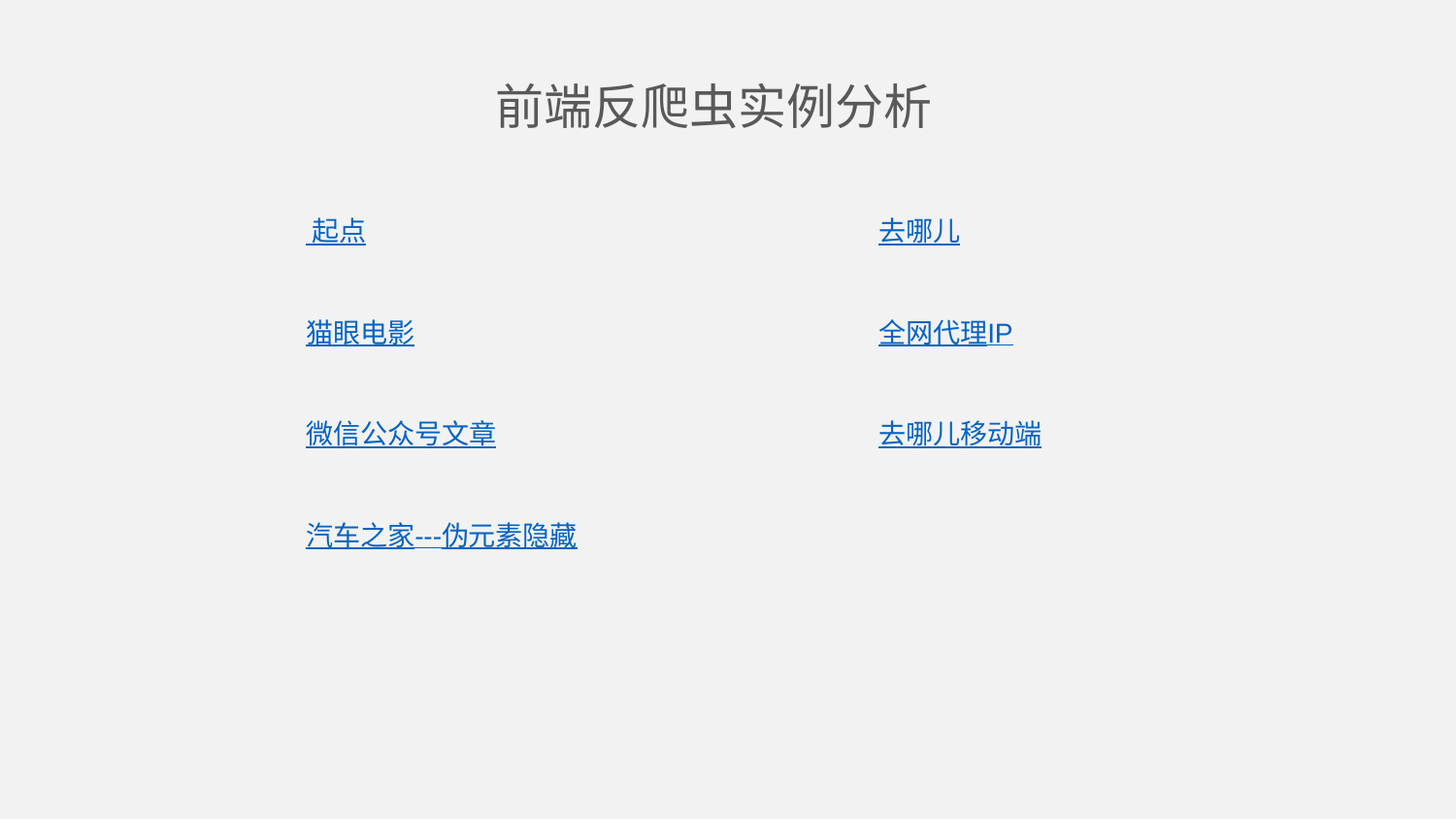

前端反爬虫实例分析
 起点
去哪儿
猫眼电影
全网代理IP
微信公众号文章
去哪儿移动端
汽车之家---伪元素隐藏